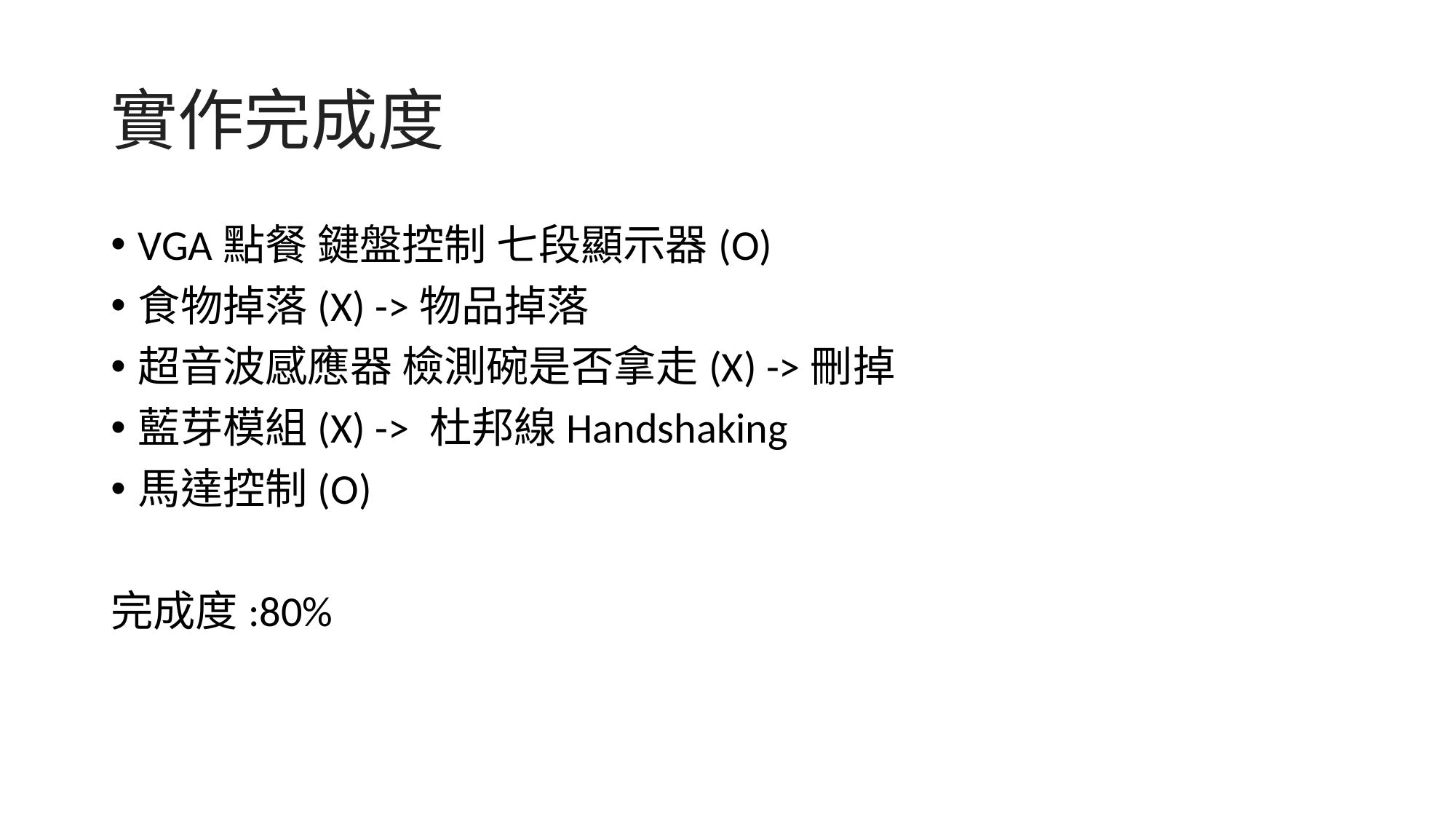

# 實作完成度
VGA點餐 鍵盤控制 七段顯示器(O)
食物掉落(X) ->物品掉落
超音波感應器 檢測碗是否拿走(X) ->刪掉
藍芽模組(X) -> 杜邦線Handshaking
馬達控制(O)

完成度:80%